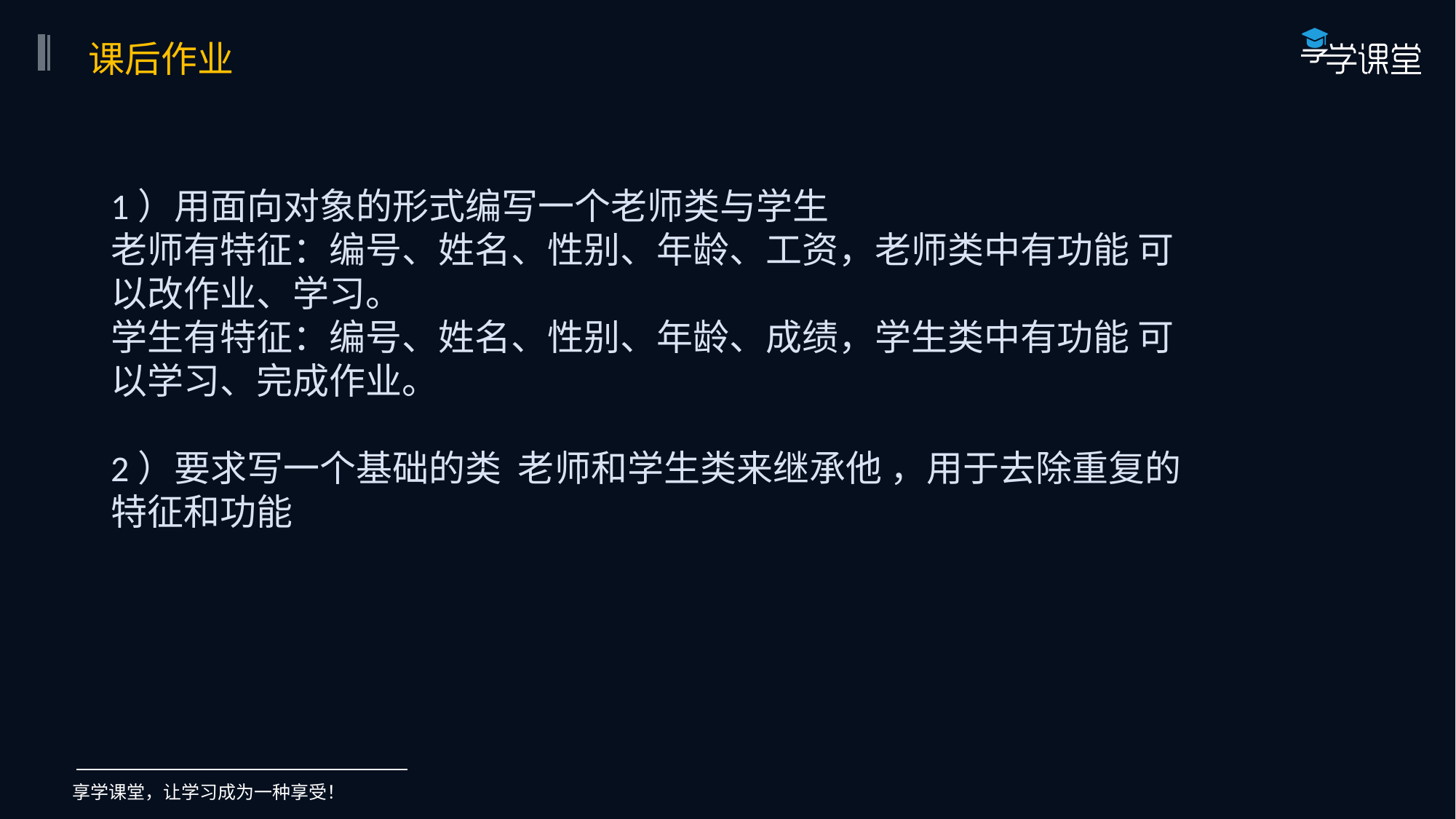

课后作业
1）用面向对象的形式编写一个老师类与学生
老师有特征：编号、姓名、性别、年龄、工资，老师类中有功能 可以改作业、学习。
学生有特征：编号、姓名、性别、年龄、成绩，学生类中有功能 可以学习、完成作业。

2）要求写一个基础的类  老师和学生类来继承他 ，用于去除重复的特征和功能